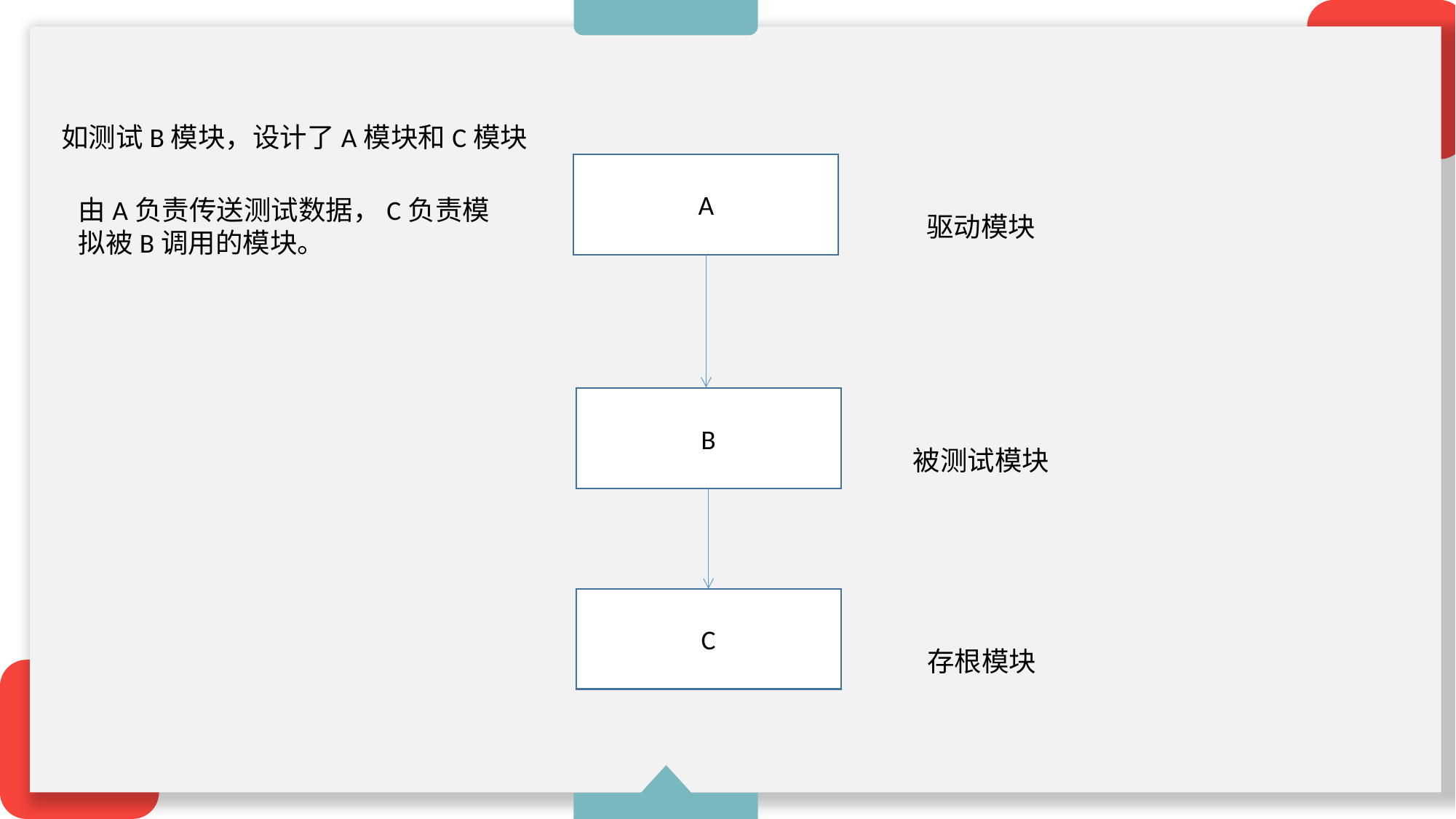

#
如测试B模块，设计了A模块和C模块
A
由A负责传送测试数据，C负责模拟被B调用的模块。
驱动模块

B
被测试模块
C
存根模块